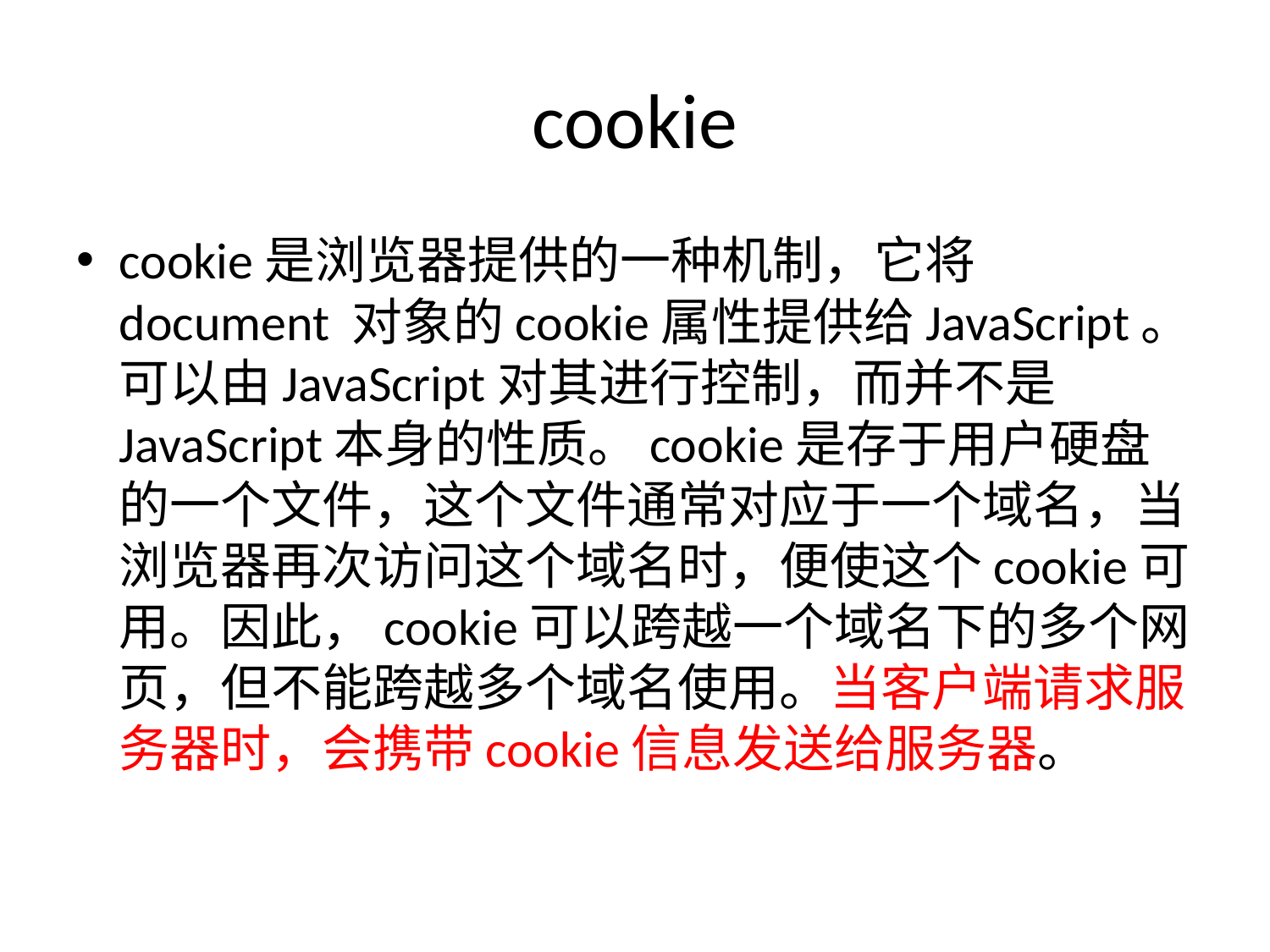

# cookie
cookie是浏览器提供的一种机制，它将document 对象的cookie属性提供给JavaScript。可以由JavaScript对其进行控制，而并不是JavaScript本身的性质。cookie是存于用户硬盘的一个文件，这个文件通常对应于一个域名，当浏览器再次访问这个域名时，便使这个cookie可用。因此，cookie可以跨越一个域名下的多个网页，但不能跨越多个域名使用。当客户端请求服务器时，会携带cookie信息发送给服务器。